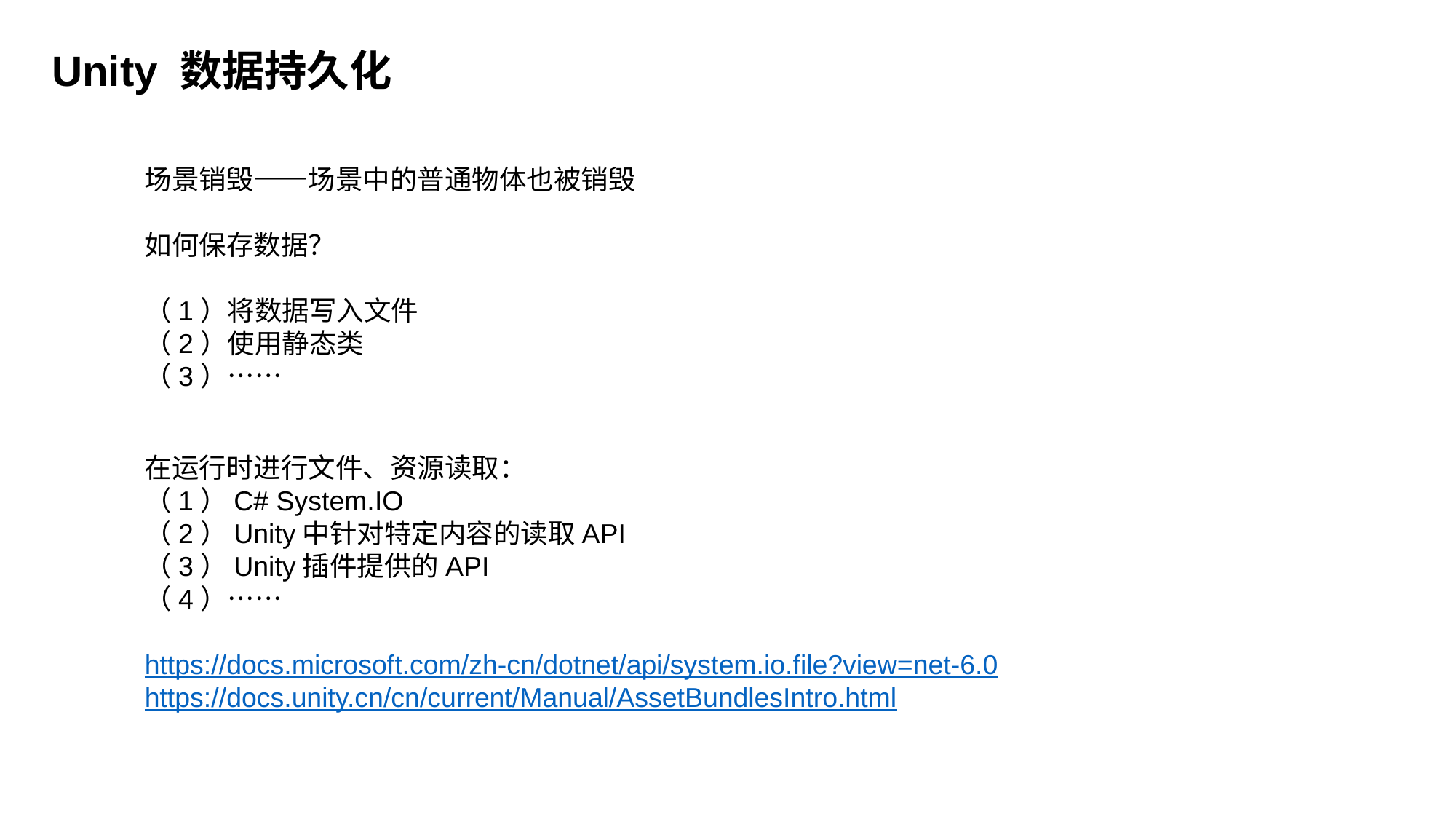

Unity 数据持久化
场景销毁——场景中的普通物体也被销毁

如何保存数据？

（1）将数据写入文件
（2）使用静态类
（3）……
在运行时进行文件、资源读取：
（1）C# System.IO
（2）Unity中针对特定内容的读取API
（3）Unity插件提供的API
（4）……

https://docs.microsoft.com/zh-cn/dotnet/api/system.io.file?view=net-6.0
https://docs.unity.cn/cn/current/Manual/AssetBundlesIntro.html